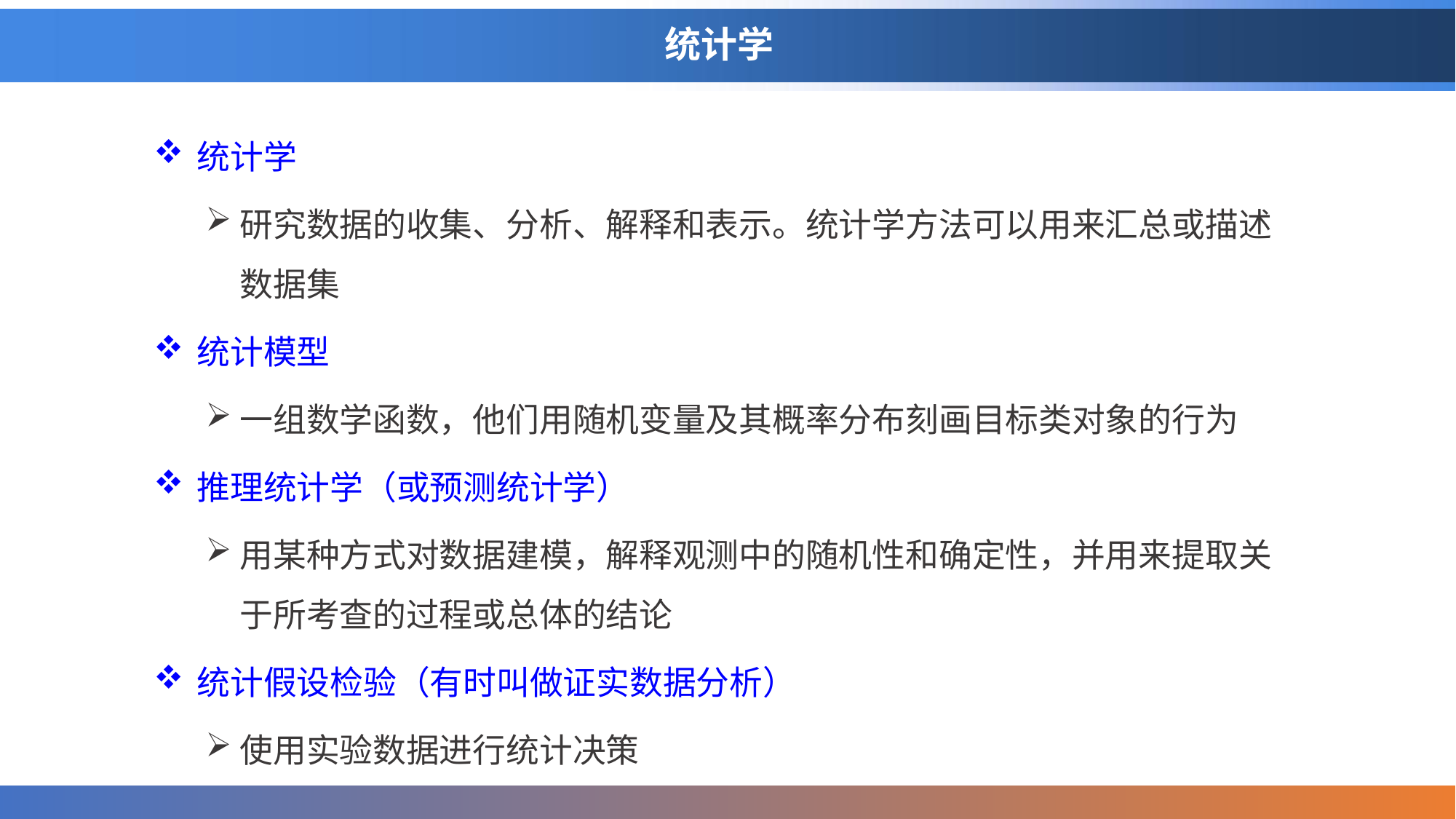

# 统计学
统计学
研究数据的收集、分析、解释和表示。统计学方法可以用来汇总或描述数据集
统计模型
一组数学函数，他们用随机变量及其概率分布刻画目标类对象的行为
推理统计学（或预测统计学）
用某种方式对数据建模，解释观测中的随机性和确定性，并用来提取关于所考查的过程或总体的结论
统计假设检验（有时叫做证实数据分析）
使用实验数据进行统计决策